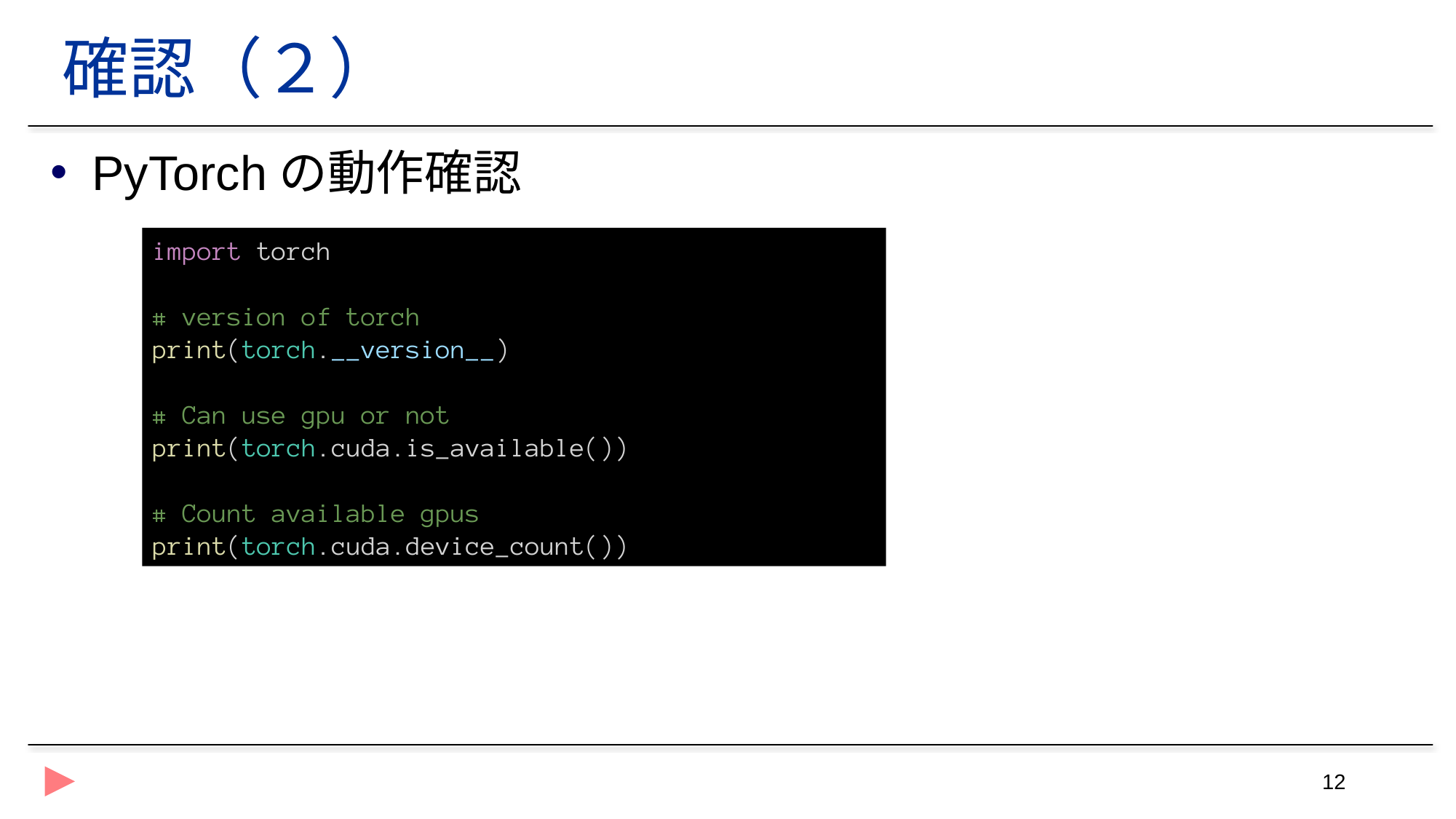

# 確認（２）
PyTorchの動作確認

import torch
# version of torch
print(torch.__version__)
# Can use gpu or not
print(torch.cuda.is_available())
# Count available gpus
print(torch.cuda.device_count())